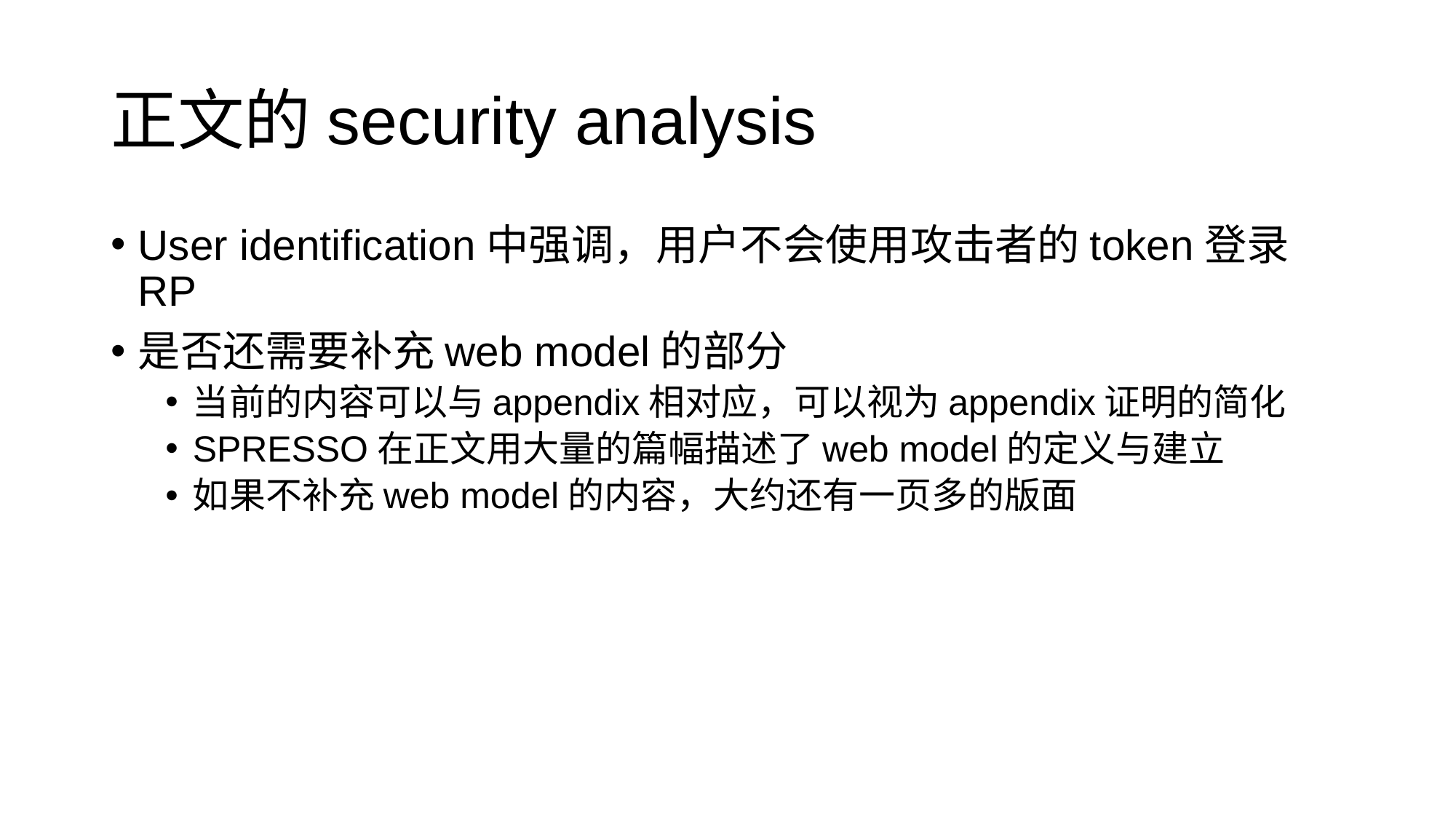

# 正文的security analysis
User identification中强调，用户不会使用攻击者的token登录RP
是否还需要补充web model的部分
当前的内容可以与appendix相对应，可以视为appendix证明的简化
SPRESSO在正文用大量的篇幅描述了web model的定义与建立
如果不补充web model的内容，大约还有一页多的版面